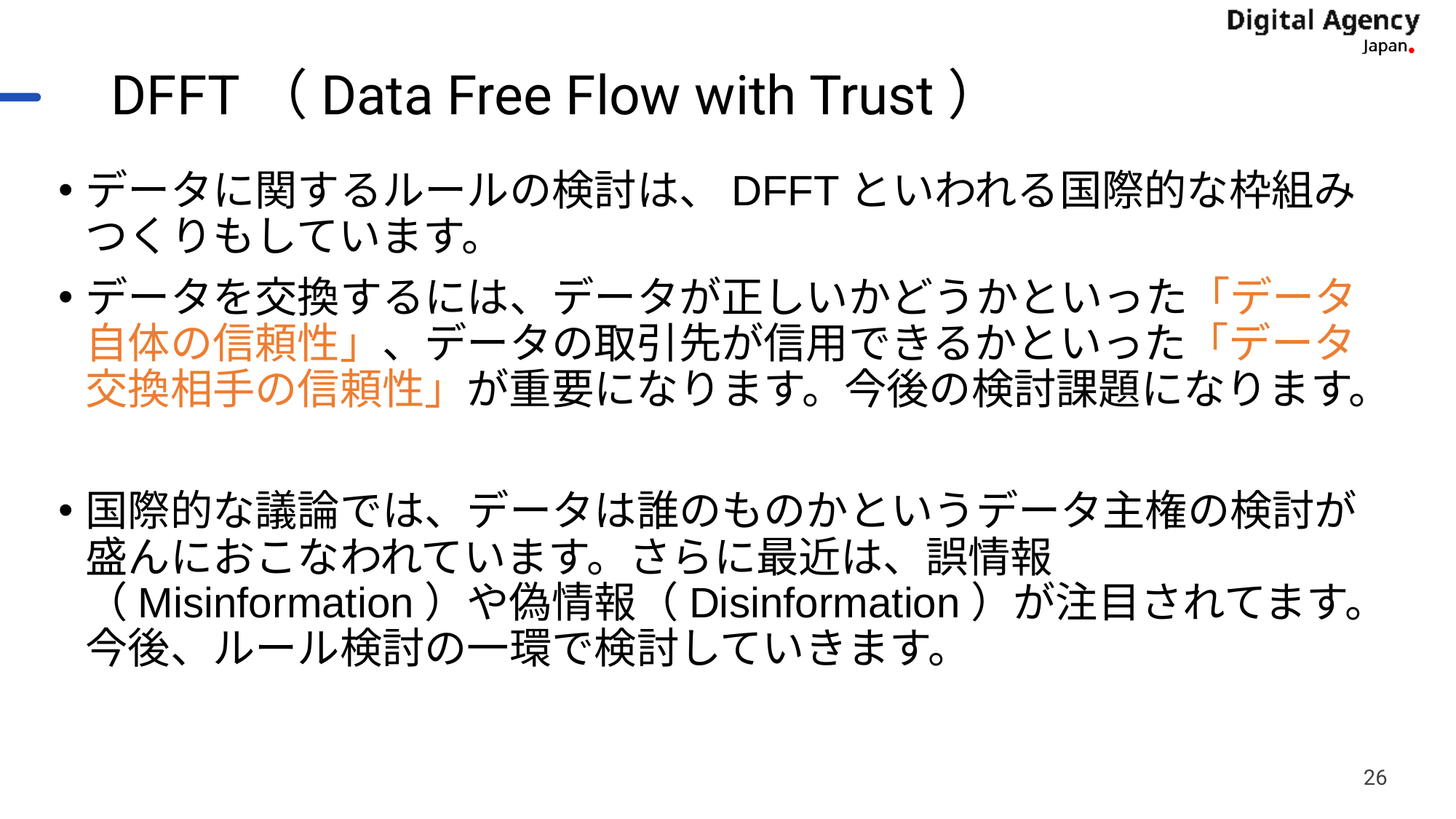

# DFFT（Data Free Flow with Trust）
データに関するルールの検討は、DFFTといわれる国際的な枠組みつくりもしています。
データを交換するには、データが正しいかどうかといった「データ自体の信頼性」、データの取引先が信用できるかといった「データ交換相手の信頼性」が重要になります。今後の検討課題になります。

国際的な議論では、データは誰のものかというデータ主権の検討が盛んにおこなわれています。さらに最近は、誤情報（Misinformation）や偽情報（Disinformation）が注目されてます。今後、ルール検討の一環で検討していきます。
26